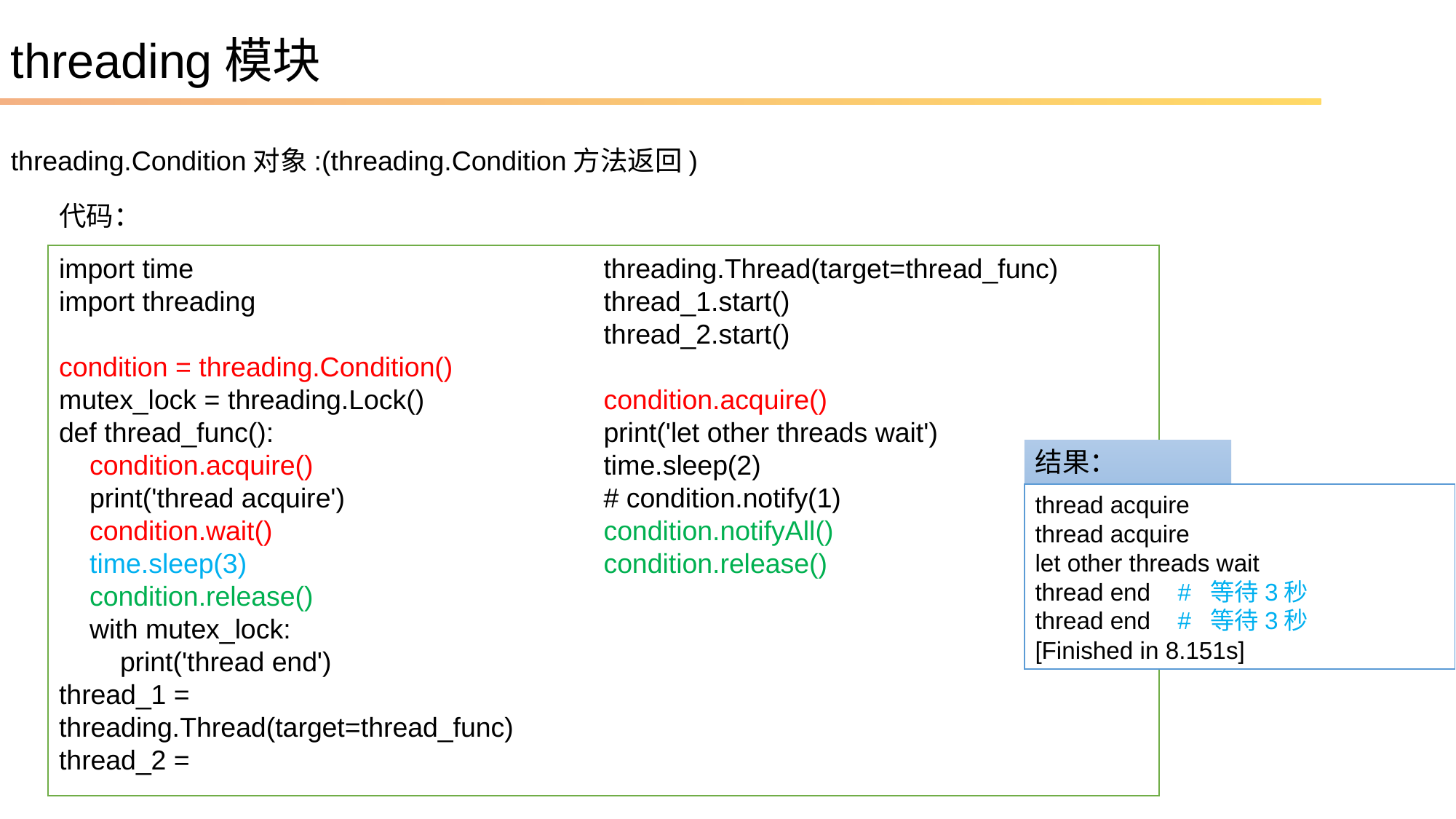

threading模块

threading.Condition对象:(threading.Condition方法返回)
代码：
import time
import threading

condition = threading.Condition()
mutex_lock = threading.Lock()
def thread_func():
    condition.acquire()
    print('thread acquire')
    condition.wait()
    time.sleep(3)
    condition.release()
    with mutex_lock:
        print('thread end')
thread_1 = threading.Thread(target=thread_func)
thread_2 = threading.Thread(target=thread_func)
thread_1.start()
thread_2.start()

condition.acquire()
print('let other threads wait')
time.sleep(2)
# condition.notify(1)
condition.notifyAll()
condition.release()
结果：
thread acquire
thread acquire
let other threads wait
thread end    #  等待3秒
thread end    #  等待3秒
[Finished in 8.151s]